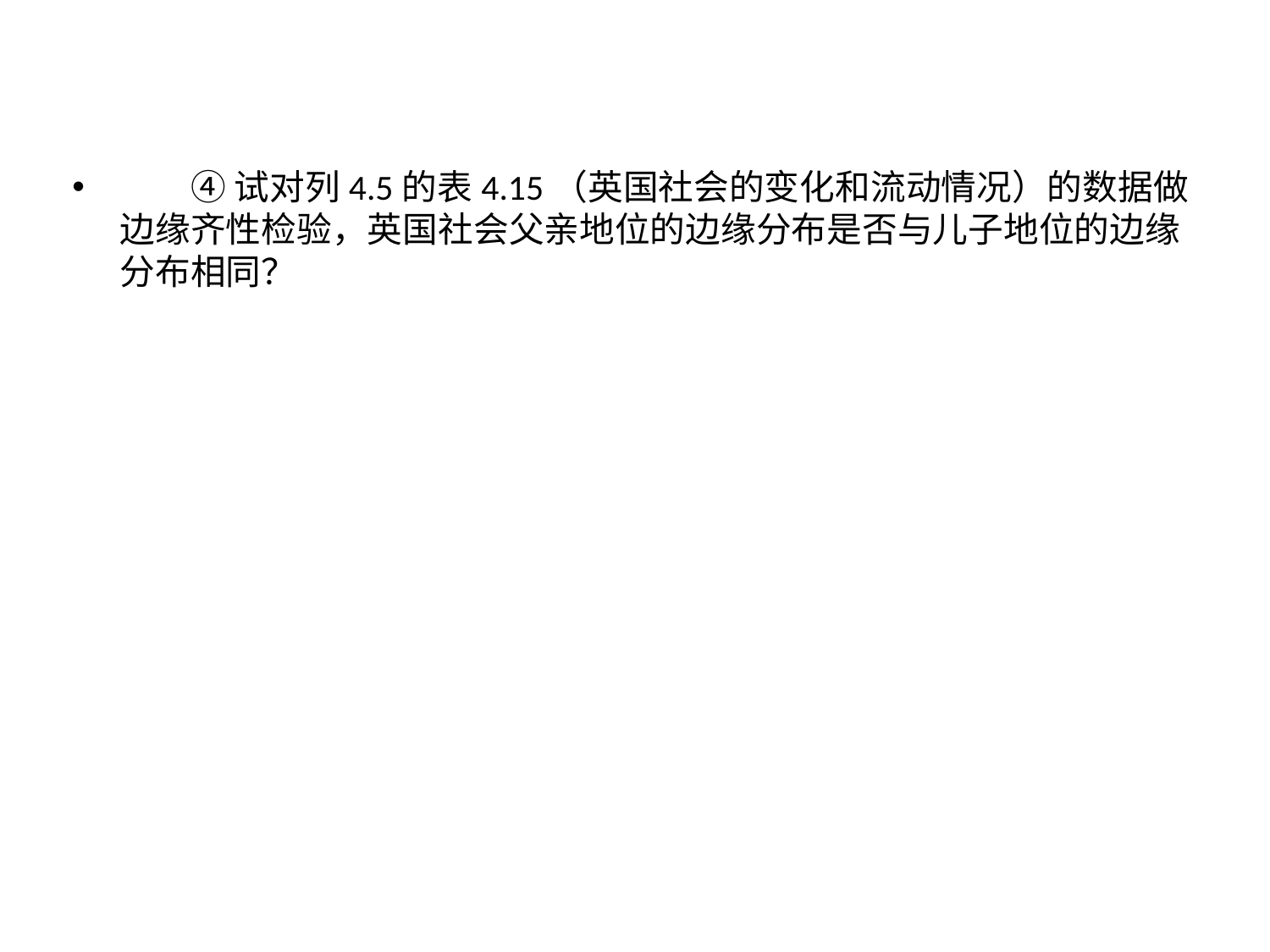

④试对列4.5的表4.15（英国社会的变化和流动情况）的数据做边缘齐性检验，英国社会父亲地位的边缘分布是否与儿子地位的边缘分布相同？